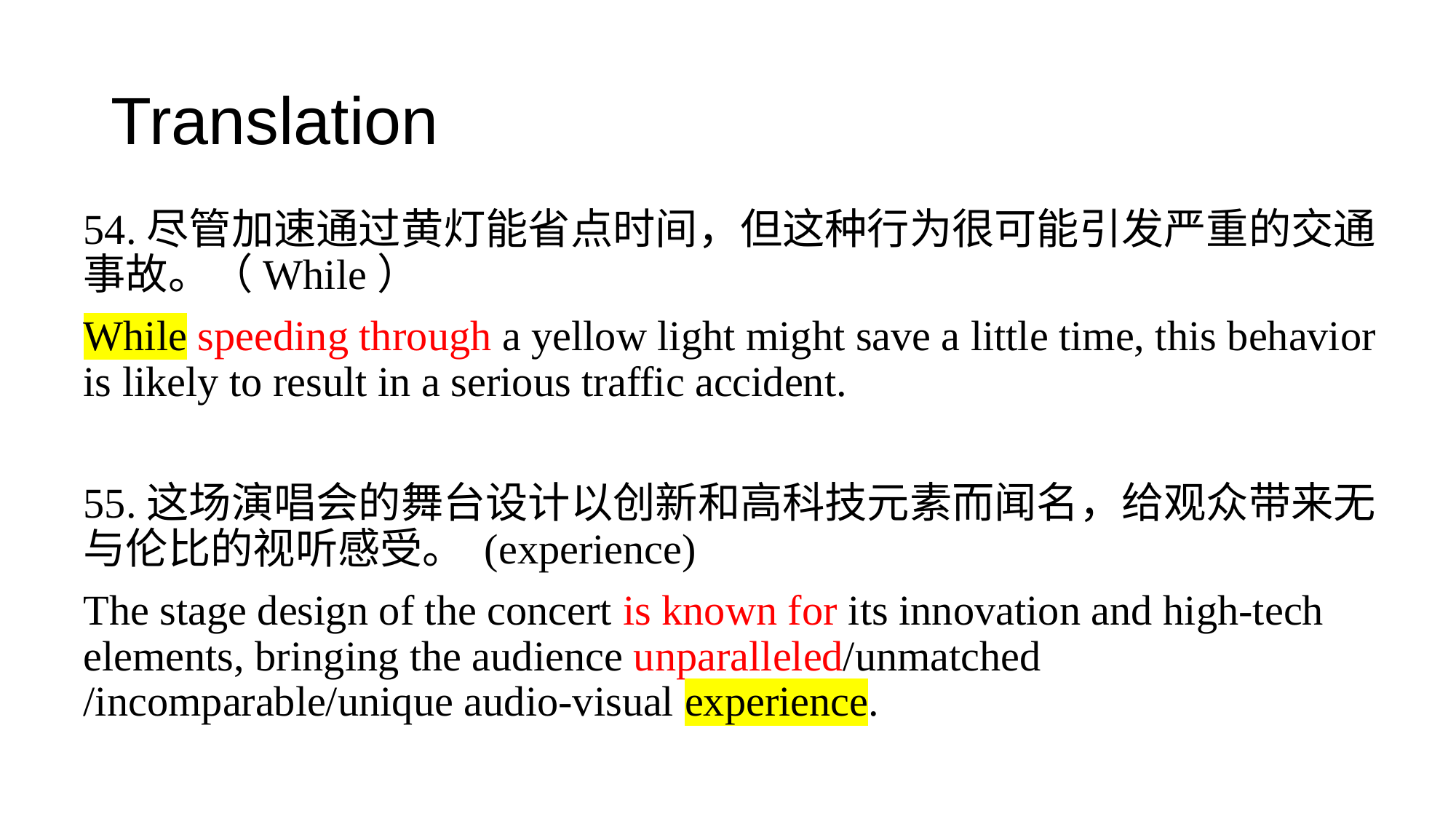

# Translation
54.尽管加速通过黄灯能省点时间，但这种行为很可能引发严重的交通事故。（While）
While speeding through a yellow light might save a little time, this behavior is likely to result in a serious traffic accident.

55.这场演唱会的舞台设计以创新和高科技元素而闻名，给观众带来无与伦比的视听感受。 (experience)
The stage design of the concert is known for its innovation and high-tech elements, bringing the audience unparalleled/unmatched /incomparable/unique audio-visual experience.